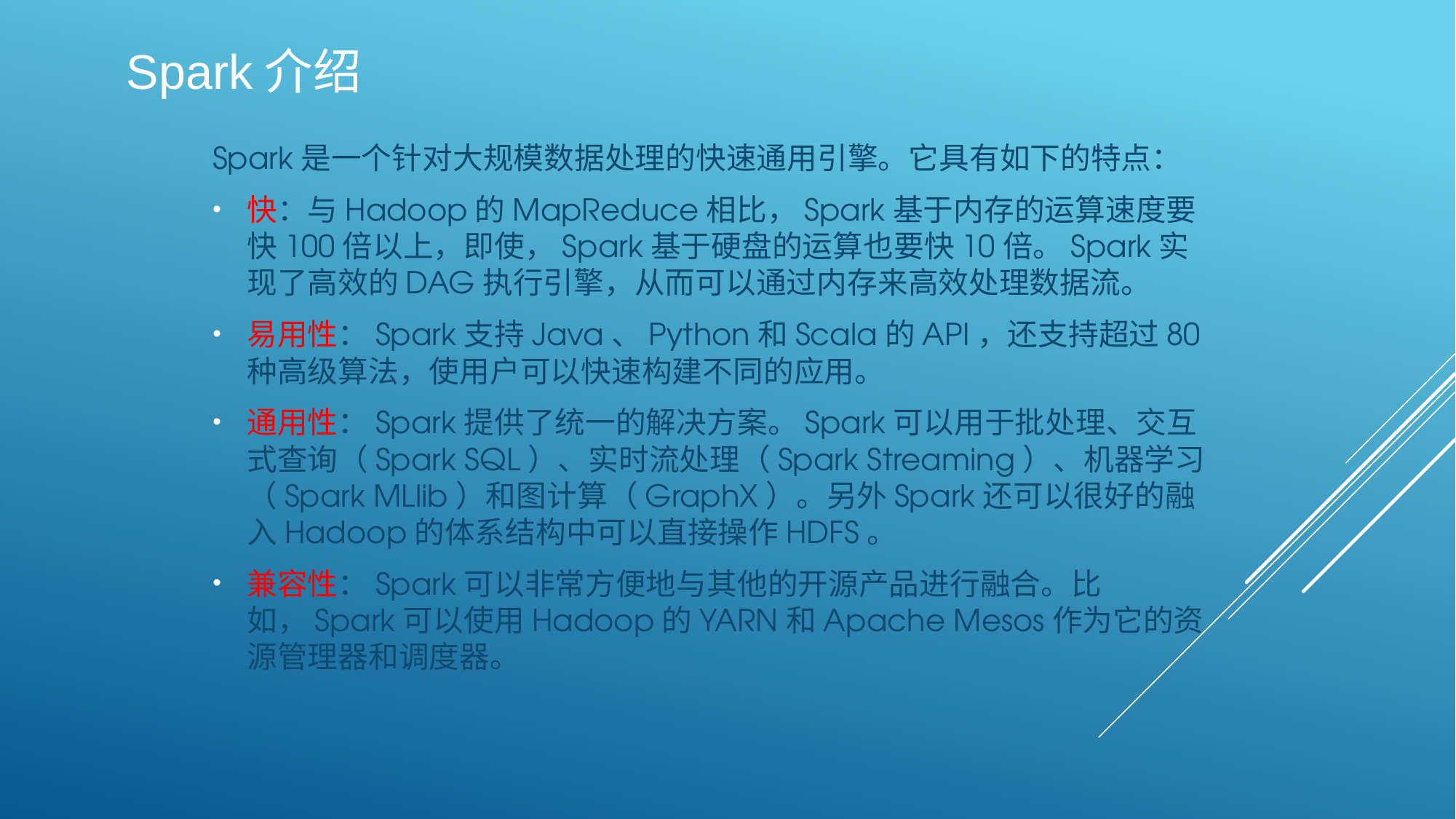

Spark介绍
Spark是一个针对大规模数据处理的快速通用引擎。它具有如下的特点：
快：与Hadoop的MapReduce相比，Spark基于内存的运算速度要快100倍以上，即使，Spark基于硬盘的运算也要快10倍。Spark实现了高效的DAG执行引擎，从而可以通过内存来高效处理数据流。
易用性：Spark支持Java、Python和Scala的API，还支持超过80种高级算法，使用户可以快速构建不同的应用。
通用性：Spark提供了统一的解决方案。Spark可以用于批处理、交互式查询（Spark SQL）、实时流处理（Spark Streaming）、机器学习（Spark MLlib）和图计算（GraphX）。另外Spark还可以很好的融入Hadoop的体系结构中可以直接操作HDFS。
兼容性：Spark可以非常方便地与其他的开源产品进行融合。比如，Spark可以使用Hadoop的YARN和Apache Mesos作为它的资源管理器和调度器。